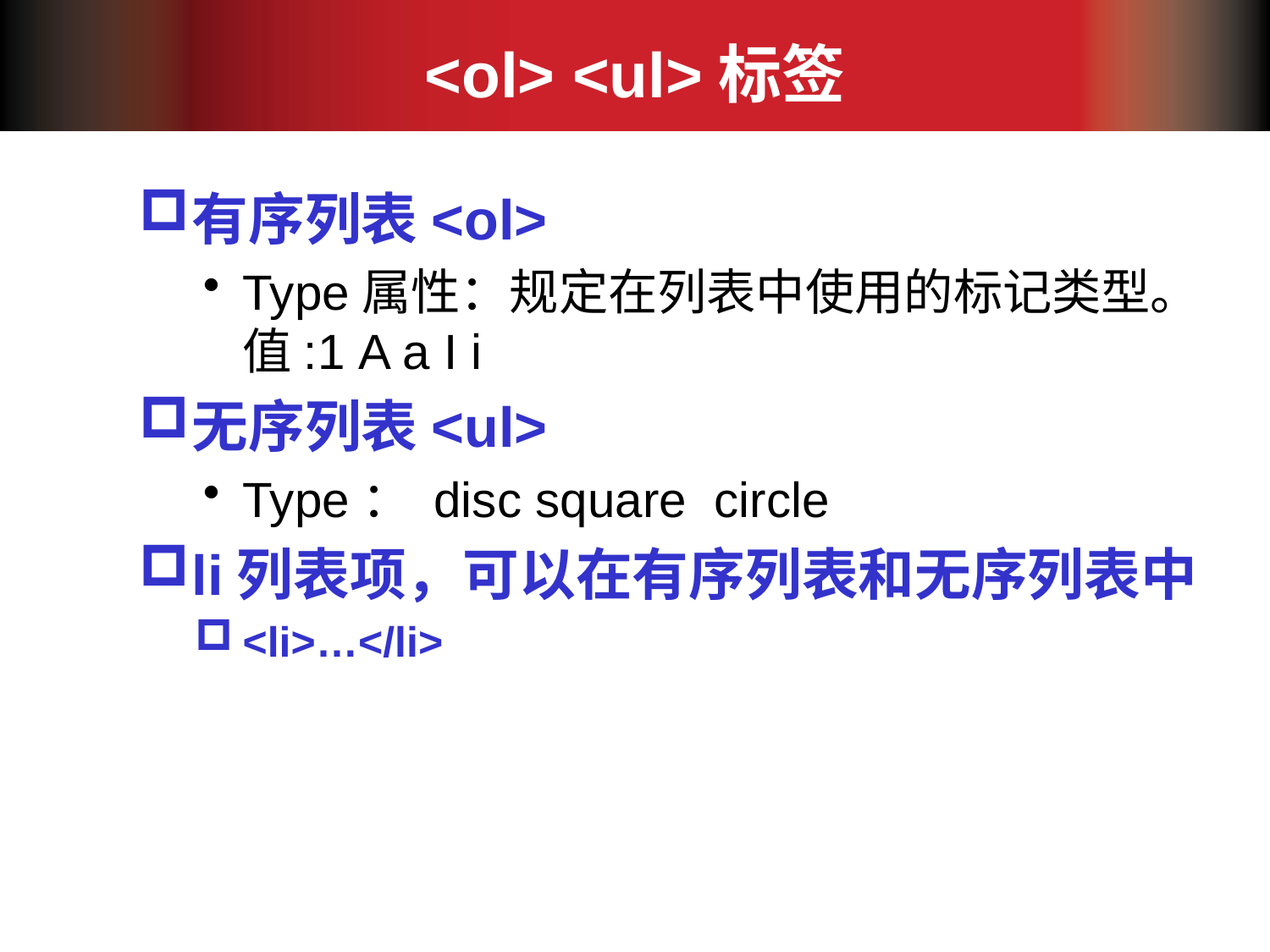

# <ol> <ul>标签
有序列表<ol>
Type属性：规定在列表中使用的标记类型。值:1 A a I i
无序列表<ul>
Type： disc square  circle
li列表项，可以在有序列表和无序列表中
<li>…</li>